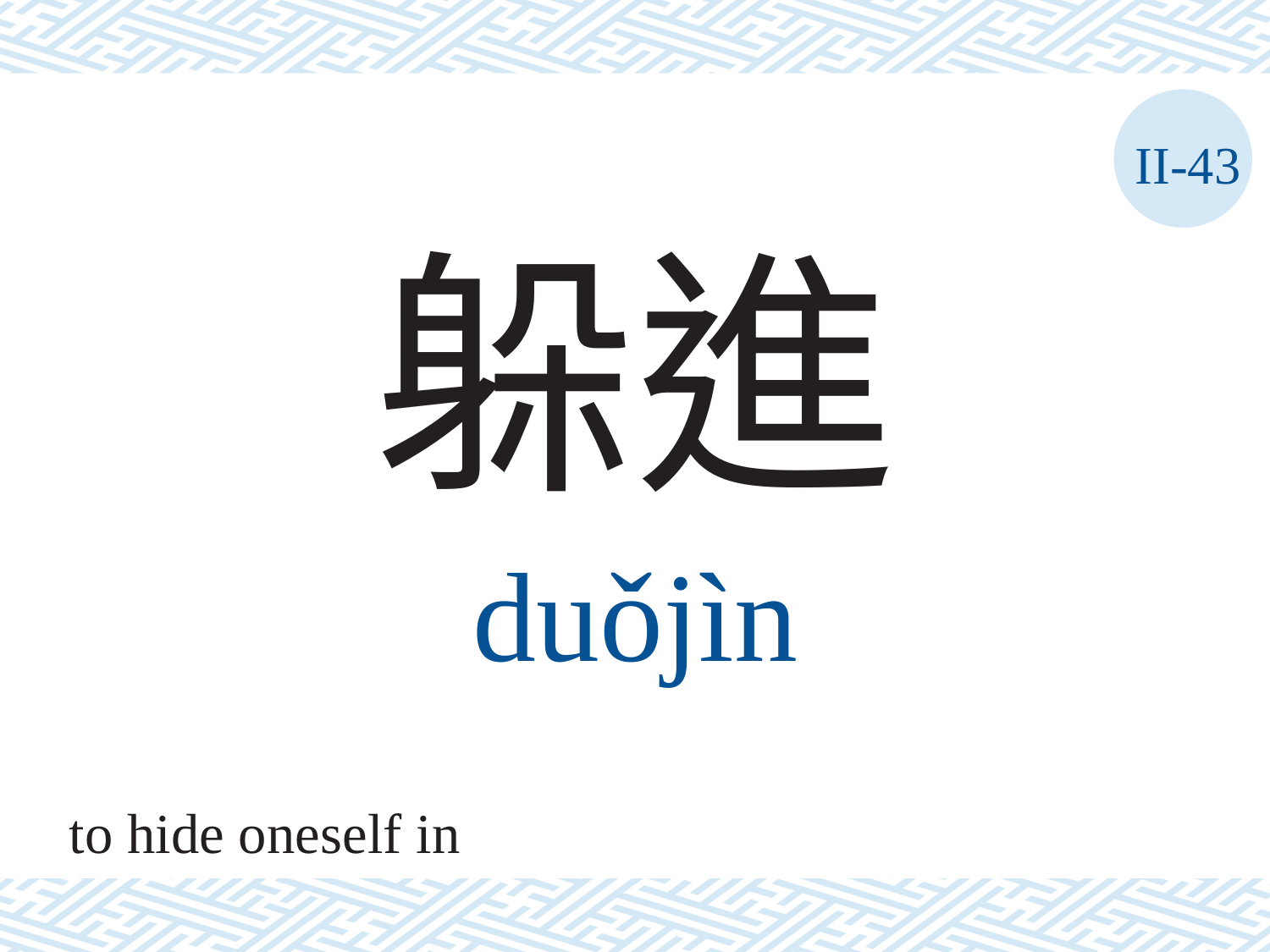

II-43
躲進
duǒjìn
to hide oneself in